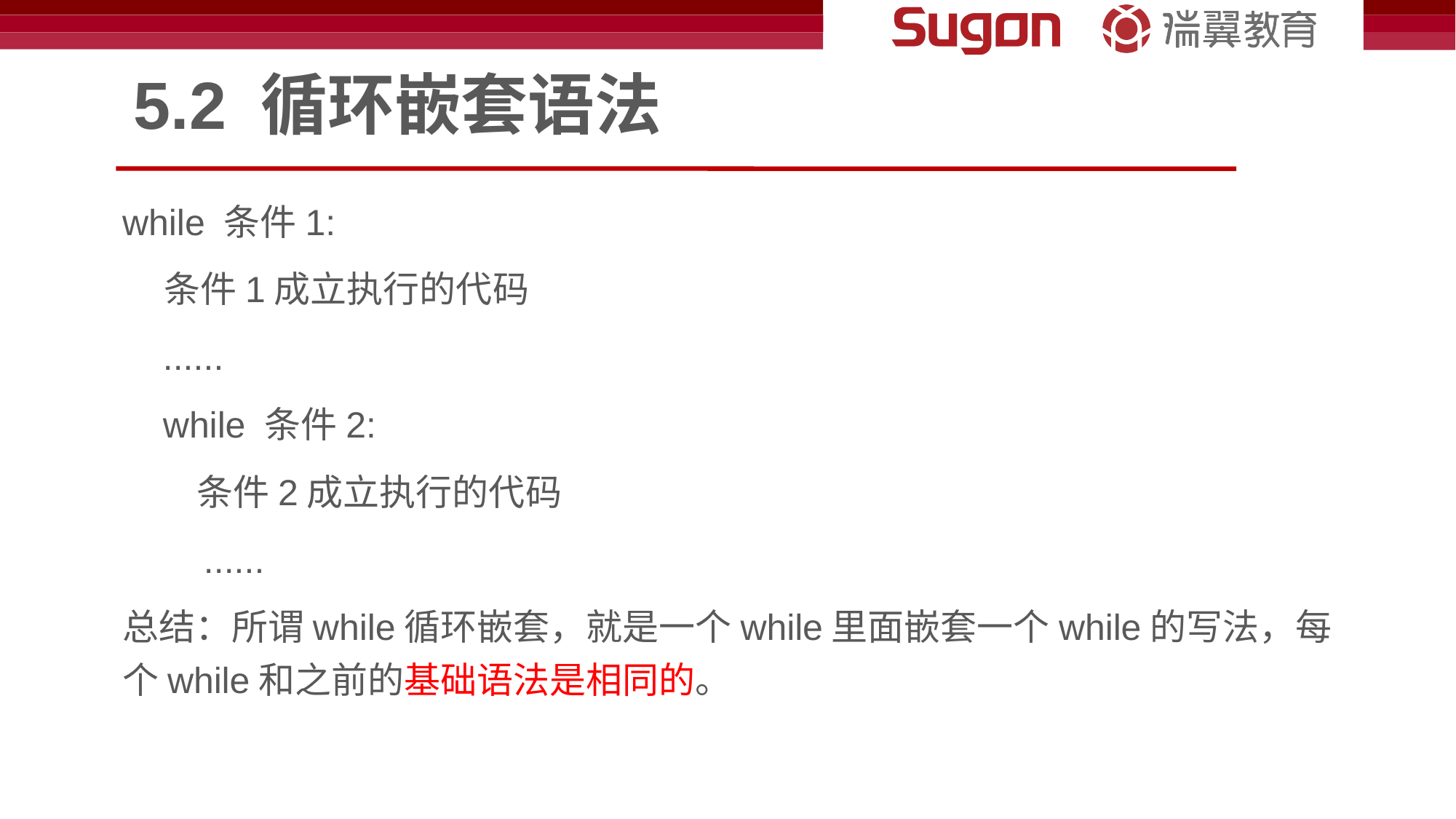

# 5.2 循环嵌套语法
while 条件1:
    条件1成立执行的代码
    ......
    while 条件2:
        条件2成立执行的代码
        ......
总结：所谓while循环嵌套，就是一个while里面嵌套一个while的写法，每个while和之前的基础语法是相同的。